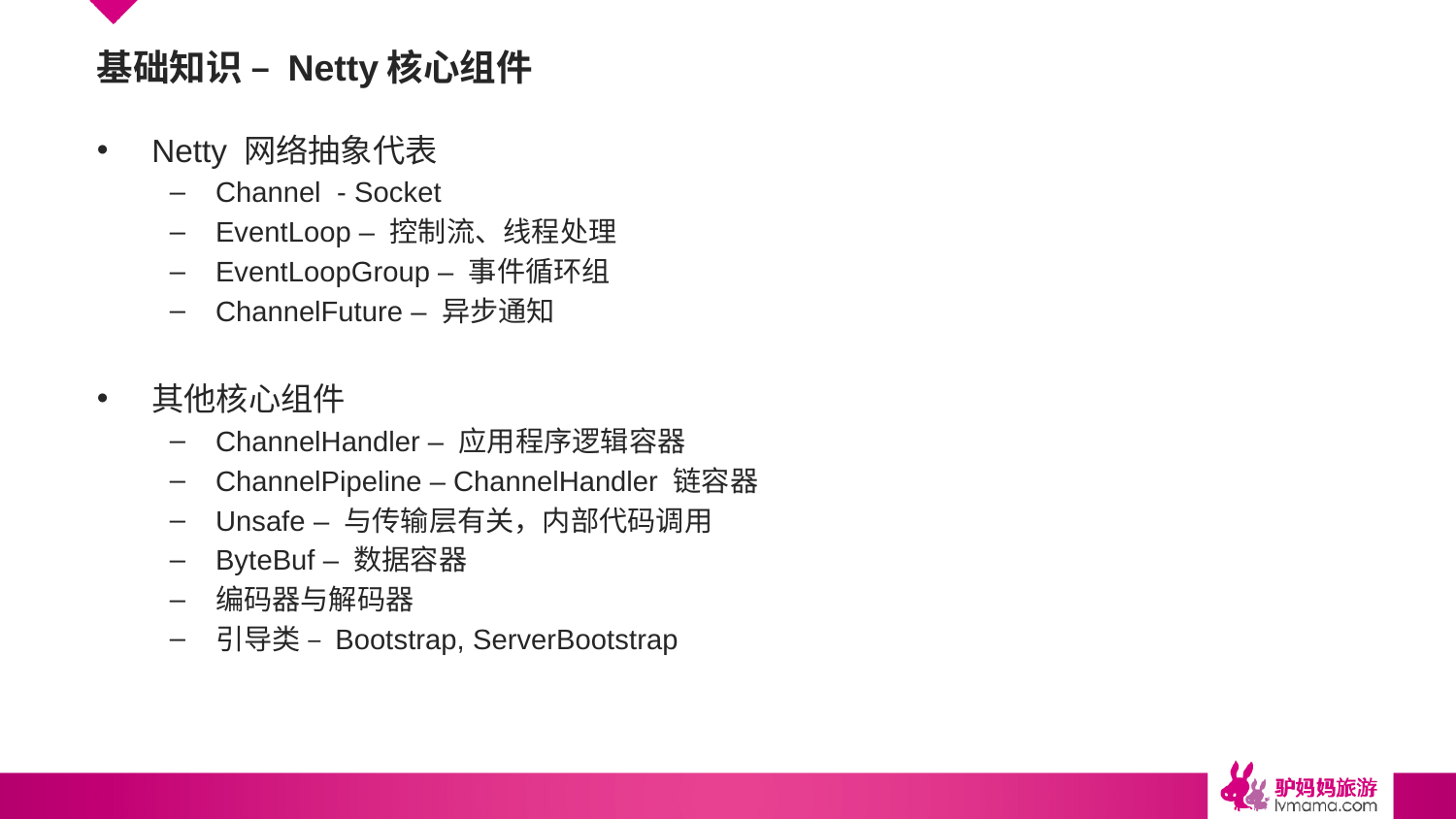

# 基础知识 – Netty核心组件
Netty 网络抽象代表
Channel  - Socket
EventLoop – 控制流、线程处理
EventLoopGroup – 事件循环组
ChannelFuture – 异步通知

其他核心组件
ChannelHandler – 应用程序逻辑容器
ChannelPipeline – ChannelHandler 链容器
Unsafe – 与传输层有关，内部代码调用
ByteBuf – 数据容器
编码器与解码器
引导类 – Bootstrap, ServerBootstrap